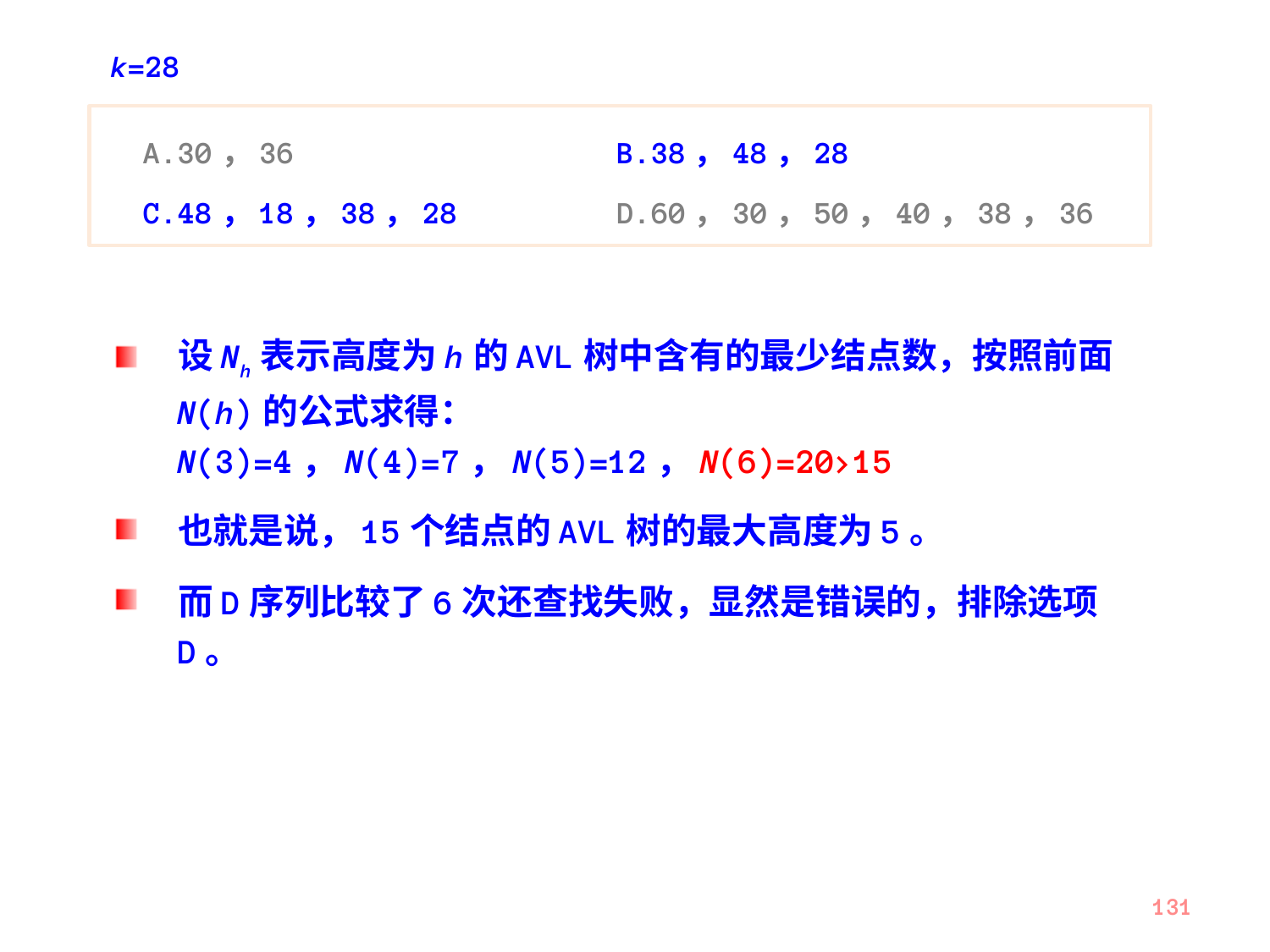

k=28
  A.30，36			B.38，48，28
  C.48，18，38，28		D.60，30，50，40，38，36
设Nh表示高度为h的AVL树中含有的最少结点数，按照前面N(h)的公式求得： N(3)=4，N(4)=7，N(5)=12，N(6)=20>15
也就是说，15个结点的AVL树的最大高度为5。
而D序列比较了6次还查找失败，显然是错误的，排除选项D。
131